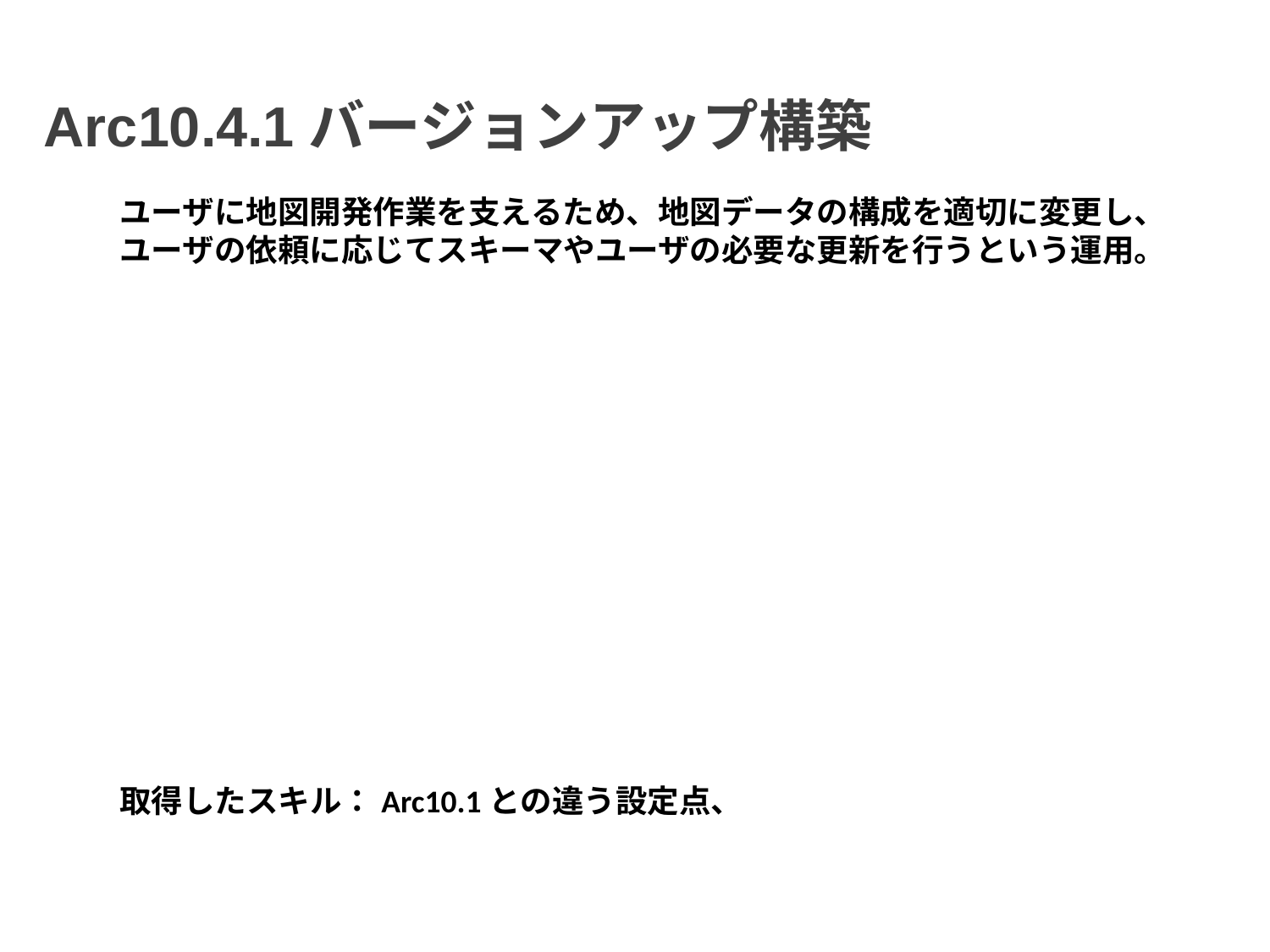

Arc10.4.1バージョンアップ構築
ユーザに地図開発作業を支えるため、地図データの構成を適切に変更し、
ユーザの依頼に応じてスキーマやユーザの必要な更新を行うという運用。
取得したスキル：Arc10.1との違う設定点、